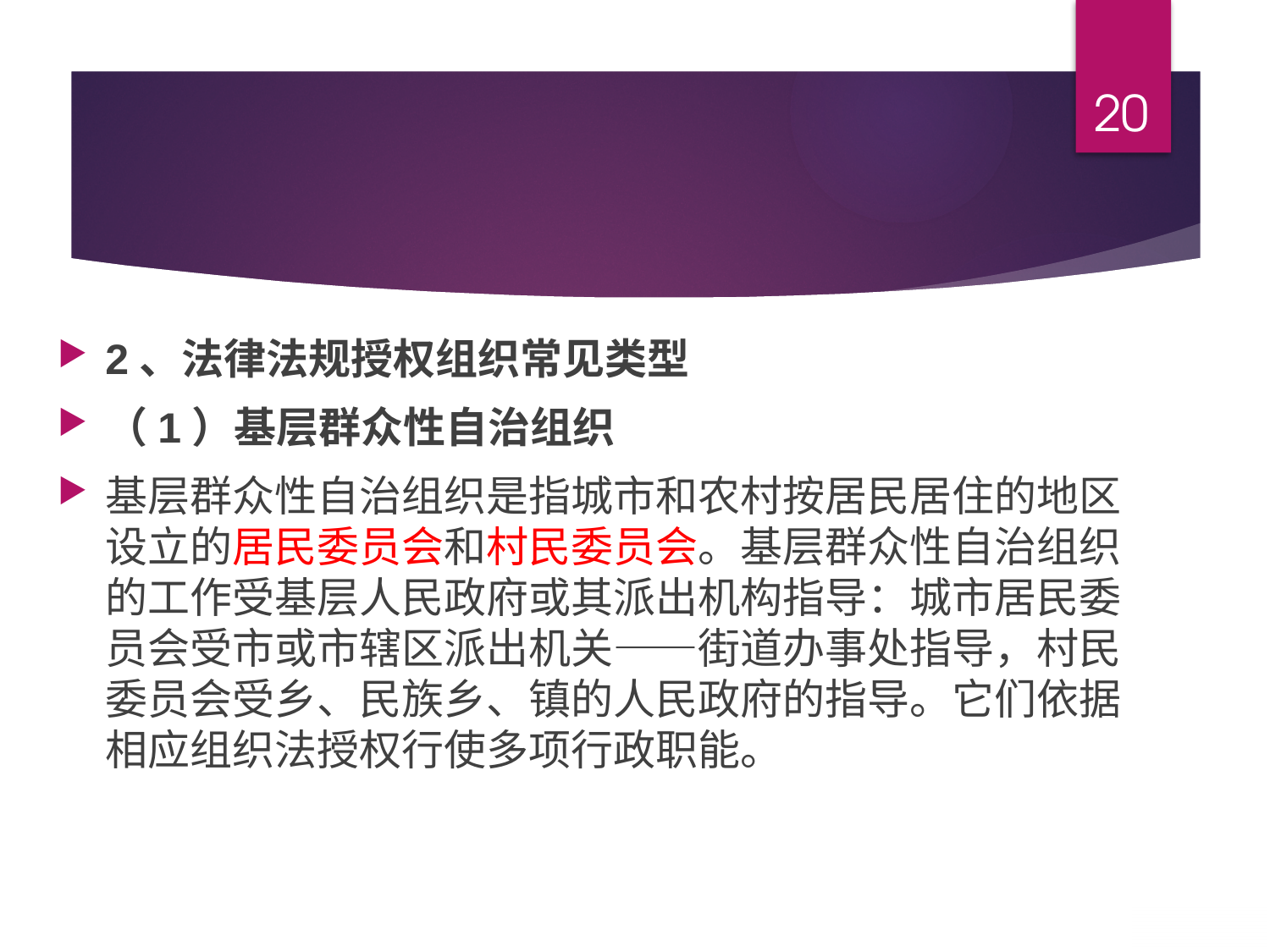

20
#
2、法律法规授权组织常见类型
（1）基层群众性自治组织
基层群众性自治组织是指城市和农村按居民居住的地区设立的居民委员会和村民委员会。基层群众性自治组织的工作受基层人民政府或其派出机构指导：城市居民委员会受市或市辖区派出机关——街道办事处指导，村民委员会受乡、民族乡、镇的人民政府的指导。它们依据相应组织法授权行使多项行政职能。